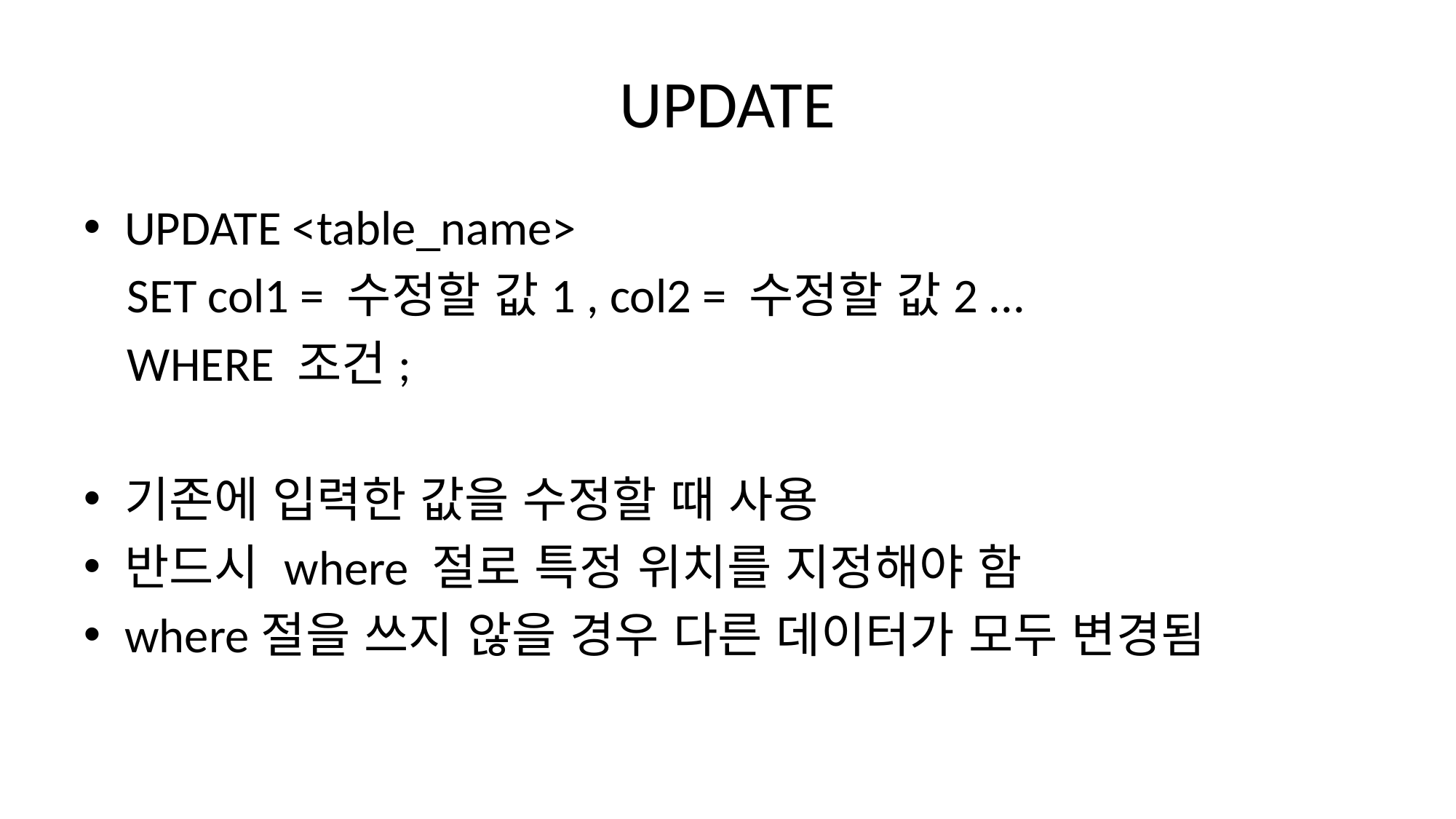

# UPDATE
UPDATE <table_name>
    SET col1 = 수정할 값1 , col2 = 수정할 값2 ...
    WHERE 조건;

기존에 입력한 값을 수정할 때 사용
반드시 where 절로 특정 위치를 지정해야 함
where절을 쓰지 않을 경우 다른 데이터가 모두 변경됨